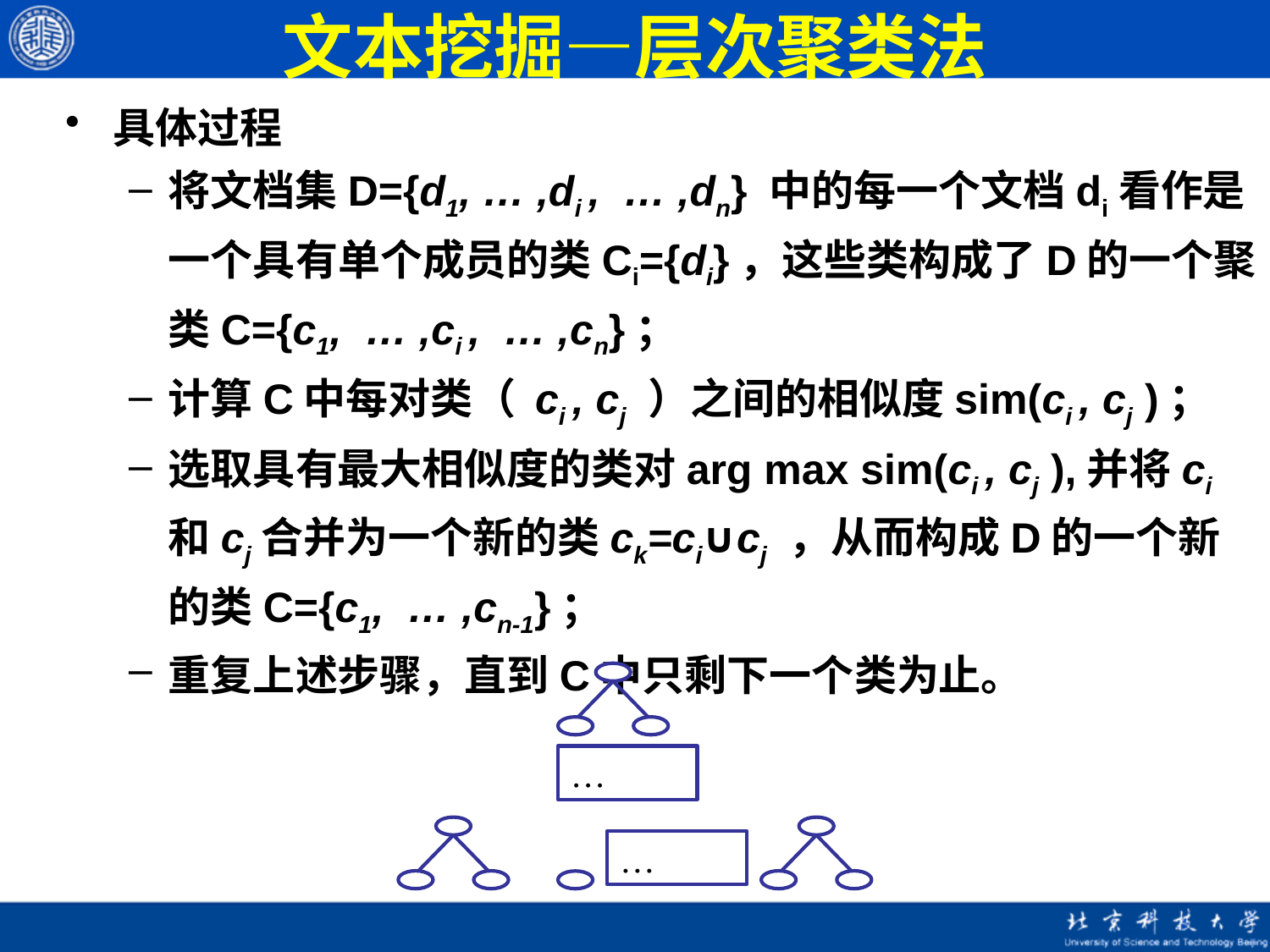

# 文本挖掘—层次聚类法
具体过程
将文档集D={d1, … ,di ,  … ,dn} 中的每一个文档di看作是一个具有单个成员的类Ci={di}，这些类构成了D的一个聚类C={c1,  … ,ci ,  … ,cn}；
计算C中每对类（ ci , cj ）之间的相似度sim(ci , cj )；
选取具有最大相似度的类对arg max sim(ci , cj ),并将ci 和cj合并为一个新的类ck=ci∪cj ，从而构成D的一个新的类C={c1,  … ,cn-1}；
重复上述步骤，直到C中只剩下一个类为止。

…

…

42